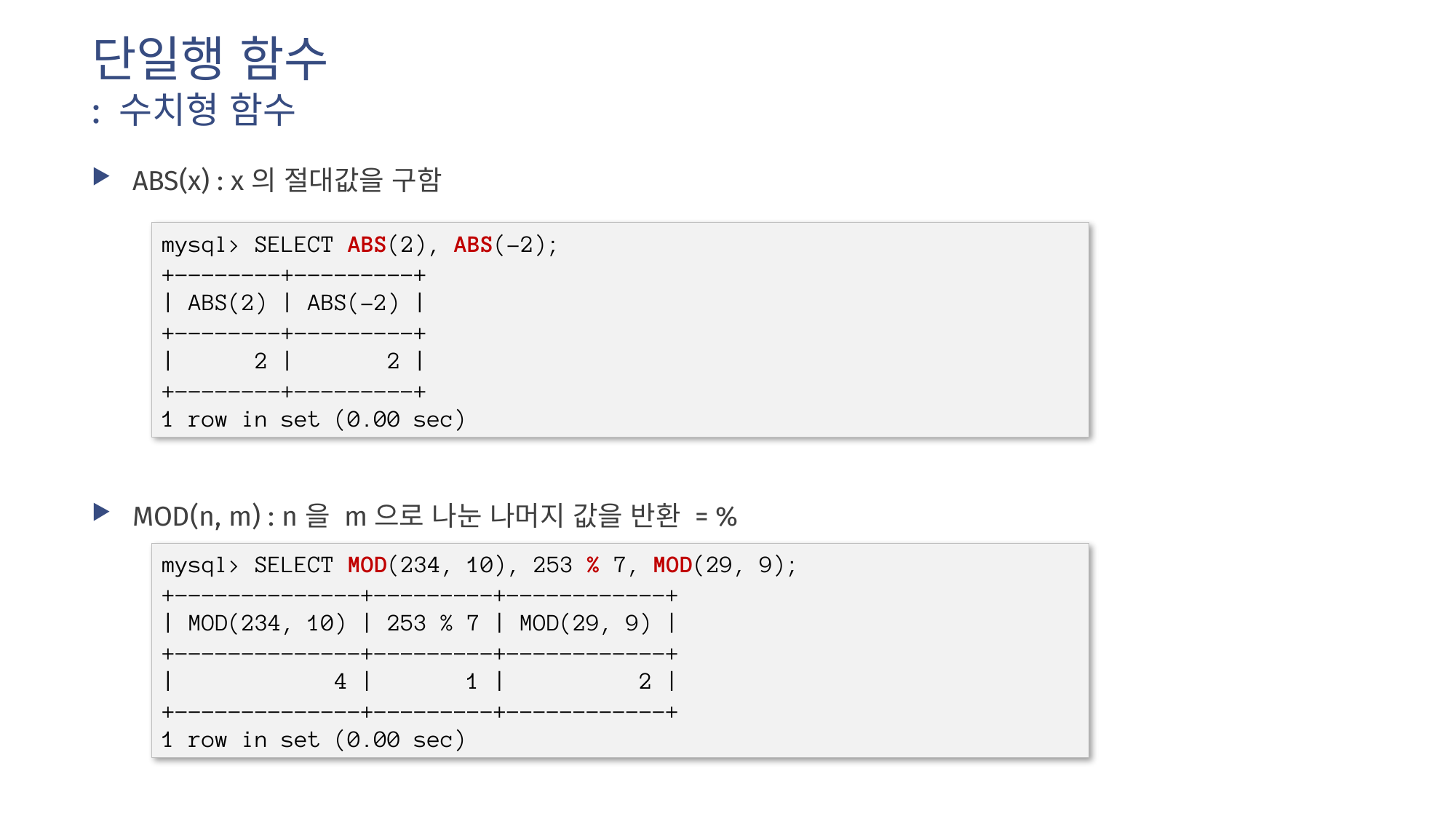

# 단일행 함수 : 수치형 함수
ABS(x) : x의 절대값을 구함

MOD(n, m) : n을 m으로 나눈 나머지 값을 반환 = %
mysql> SELECT ABS(2), ABS(-2);
+--------+---------+
| ABS(2) | ABS(-2) |
+--------+---------+
|      2 |       2 |
+--------+---------+
1 row in set (0.00 sec)
mysql> SELECT MOD(234, 10), 253 % 7, MOD(29, 9);
+--------------+---------+------------+
| MOD(234, 10) | 253 % 7 | MOD(29, 9) |
+--------------+---------+------------+
|            4 |       1 |          2 |
+--------------+---------+------------+
1 row in set (0.00 sec)